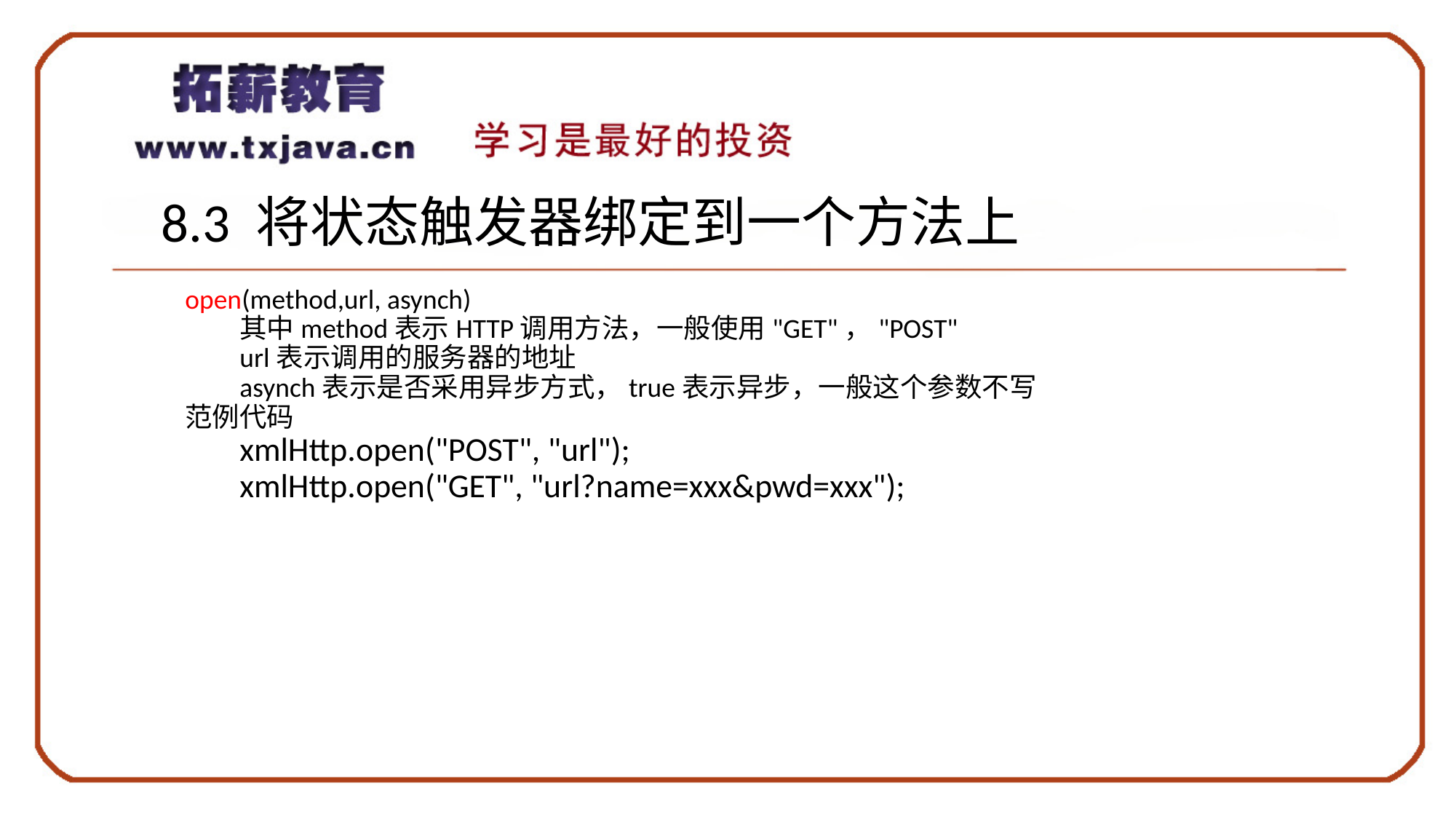

8.3 将状态触发器绑定到一个方法上
open(method,url, asynch)
其中method表示HTTP调用方法，一般使用"GET"，"POST"
url表示调用的服务器的地址
asynch表示是否采用异步方式，true表示异步，一般这个参数不写
范例代码
xmlHttp.open("POST", "url");
xmlHttp.open("GET", "url?name=xxx&pwd=xxx");